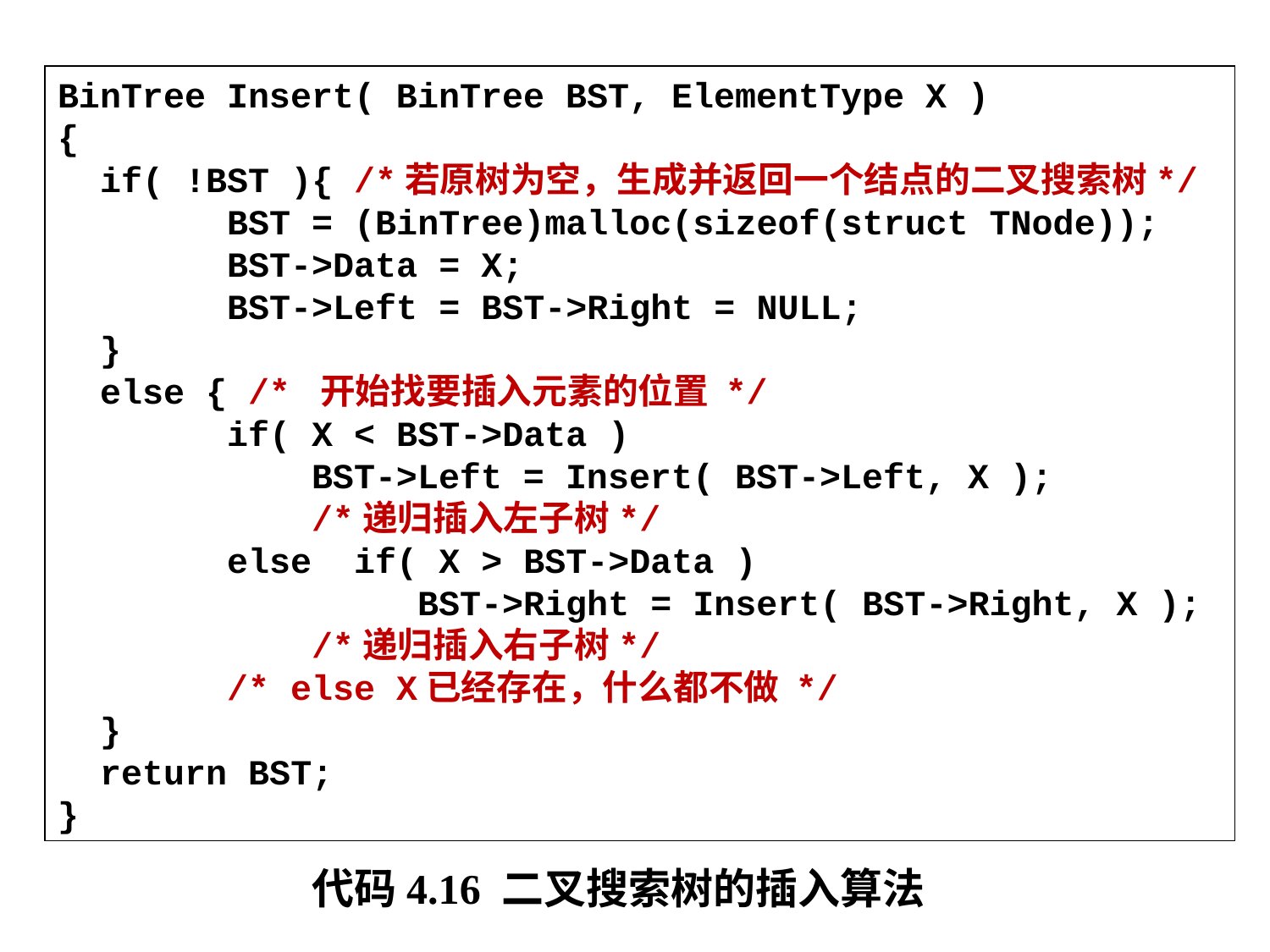

BinTree Insert( BinTree BST, ElementType X )
{
  if( !BST ){ /*若原树为空，生成并返回一个结点的二叉搜索树*/
        BST = (BinTree)malloc(sizeof(struct TNode));
        BST->Data = X;
        BST->Left = BST->Right = NULL;
  }
  else { /* 开始找要插入元素的位置 */
        if( X < BST->Data )
            BST->Left = Insert( BST->Left, X );
            /*递归插入左子树*/
        else  if( X > BST->Data )
                 BST->Right = Insert( BST->Right, X );
            /*递归插入右子树*/
        /* else X已经存在，什么都不做 */
  }
  return BST;
}
代码4.16 二叉搜索树的插入算法